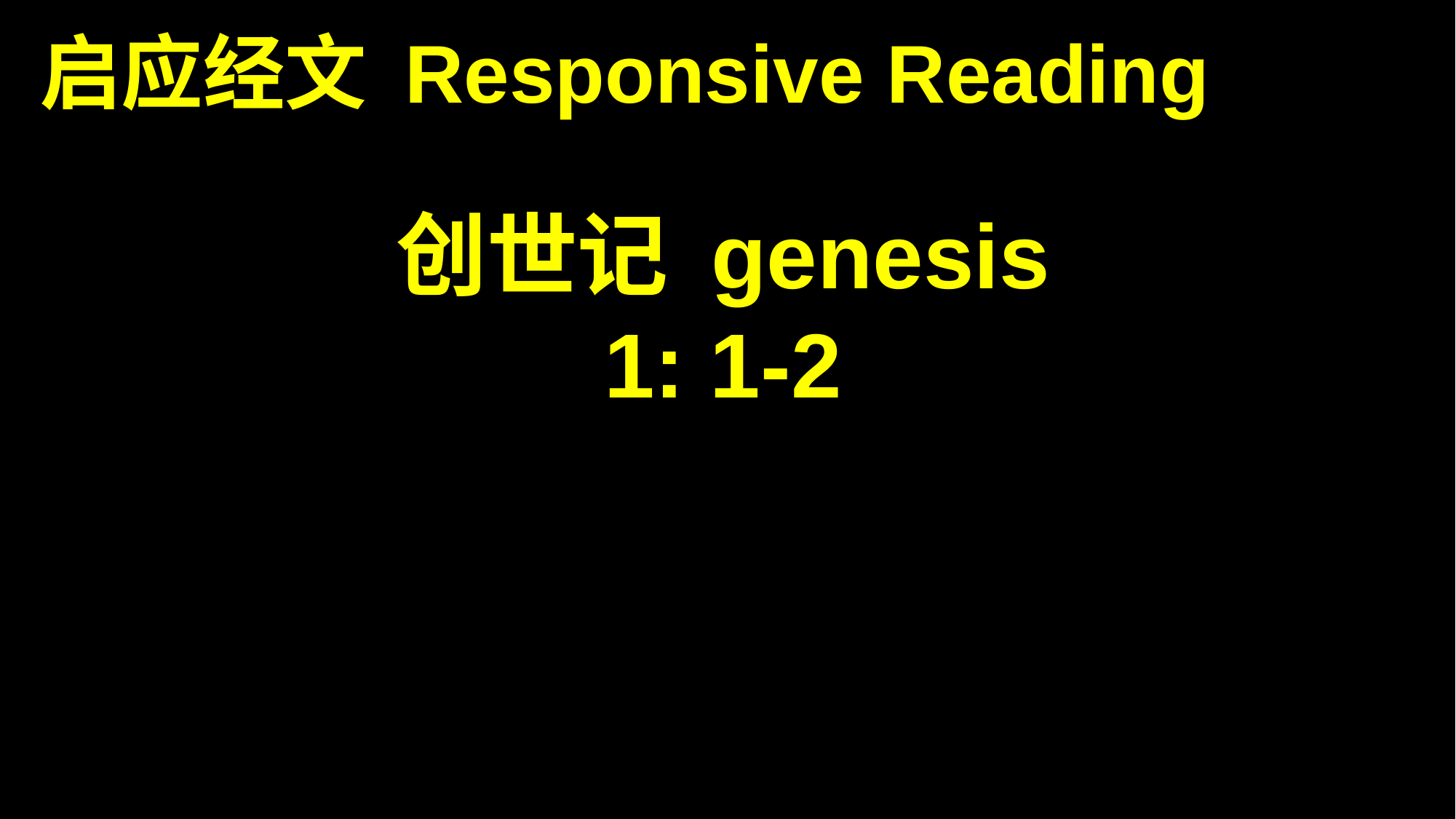

启应经文 Responsive Reading
创世记 genesis
1: 1-2